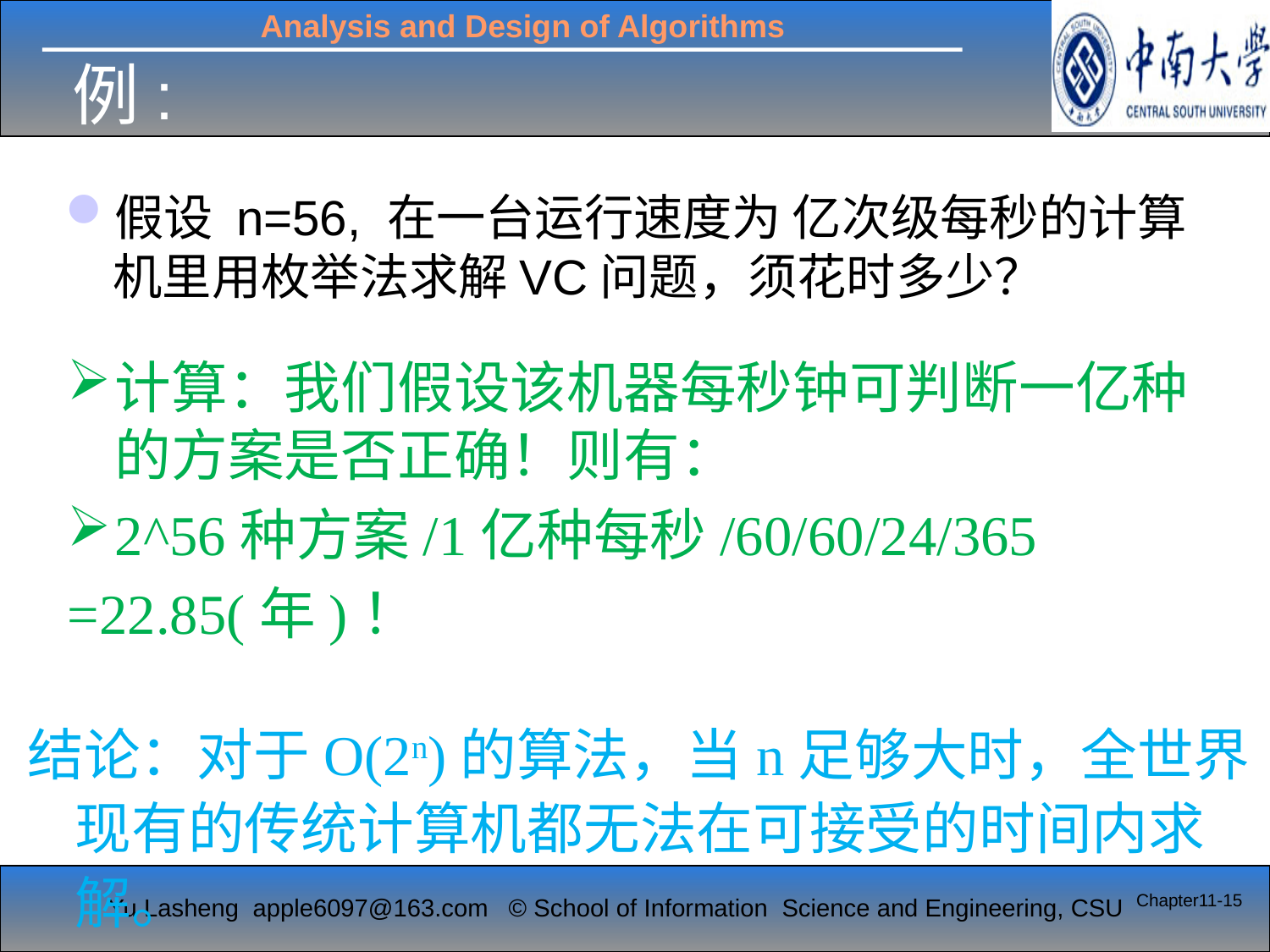

# 例:
假设 n=56, 在一台运行速度为 亿次级每秒的计算机里用枚举法求解VC问题，须花时多少？
计算：我们假设该机器每秒钟可判断一亿种的方案是否正确！则有：
2^56种方案/1亿种每秒/60/60/24/365
=22.85(年)！
结论：对于O(2n)的算法，当n足够大时，全世界现有的传统计算机都无法在可接受的时间内求解。
Chapter11-15